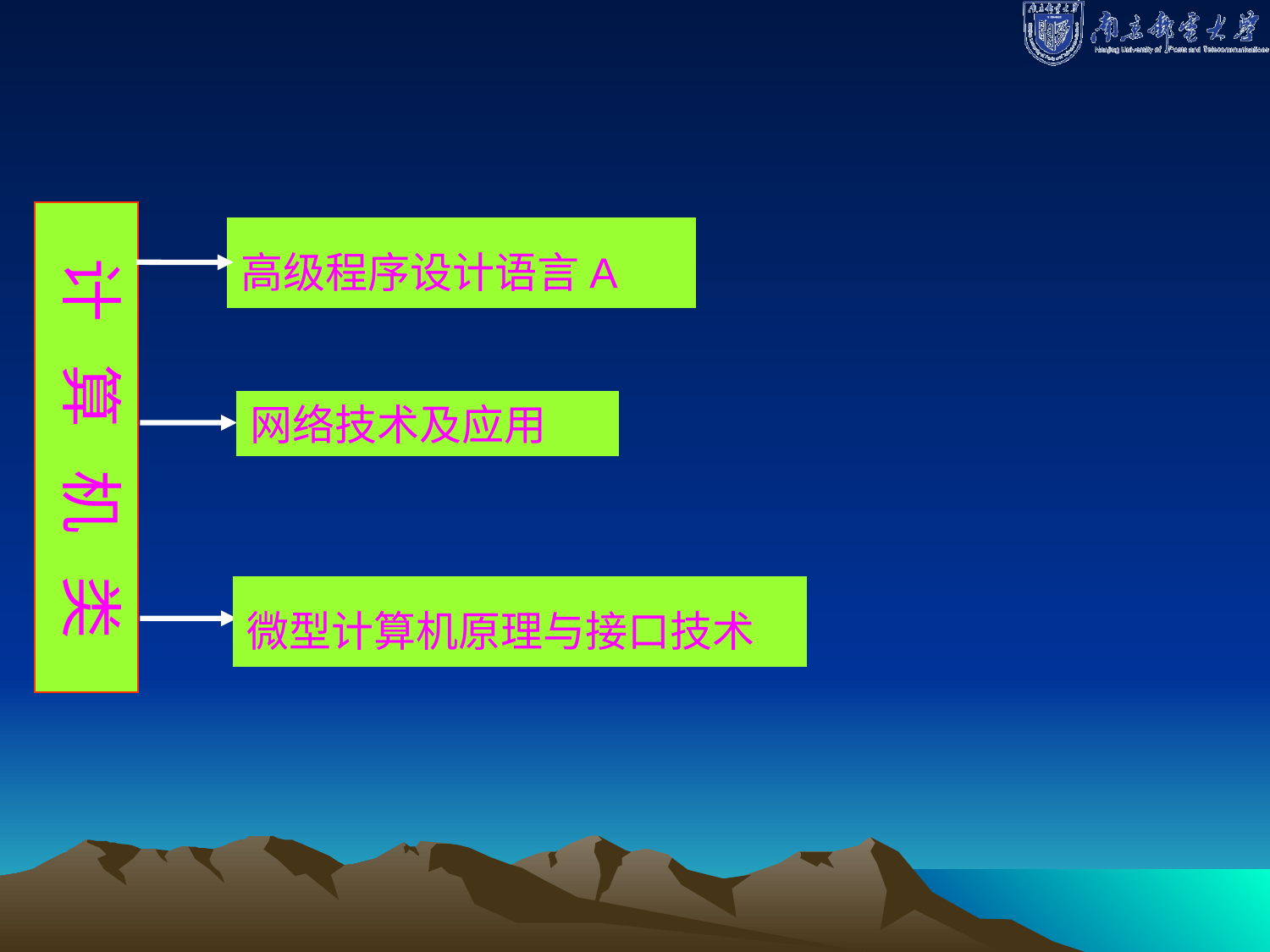

计   算   机   类
高级程序设计语言A

网络技术及应用

微型计算机原理与接口技术

25